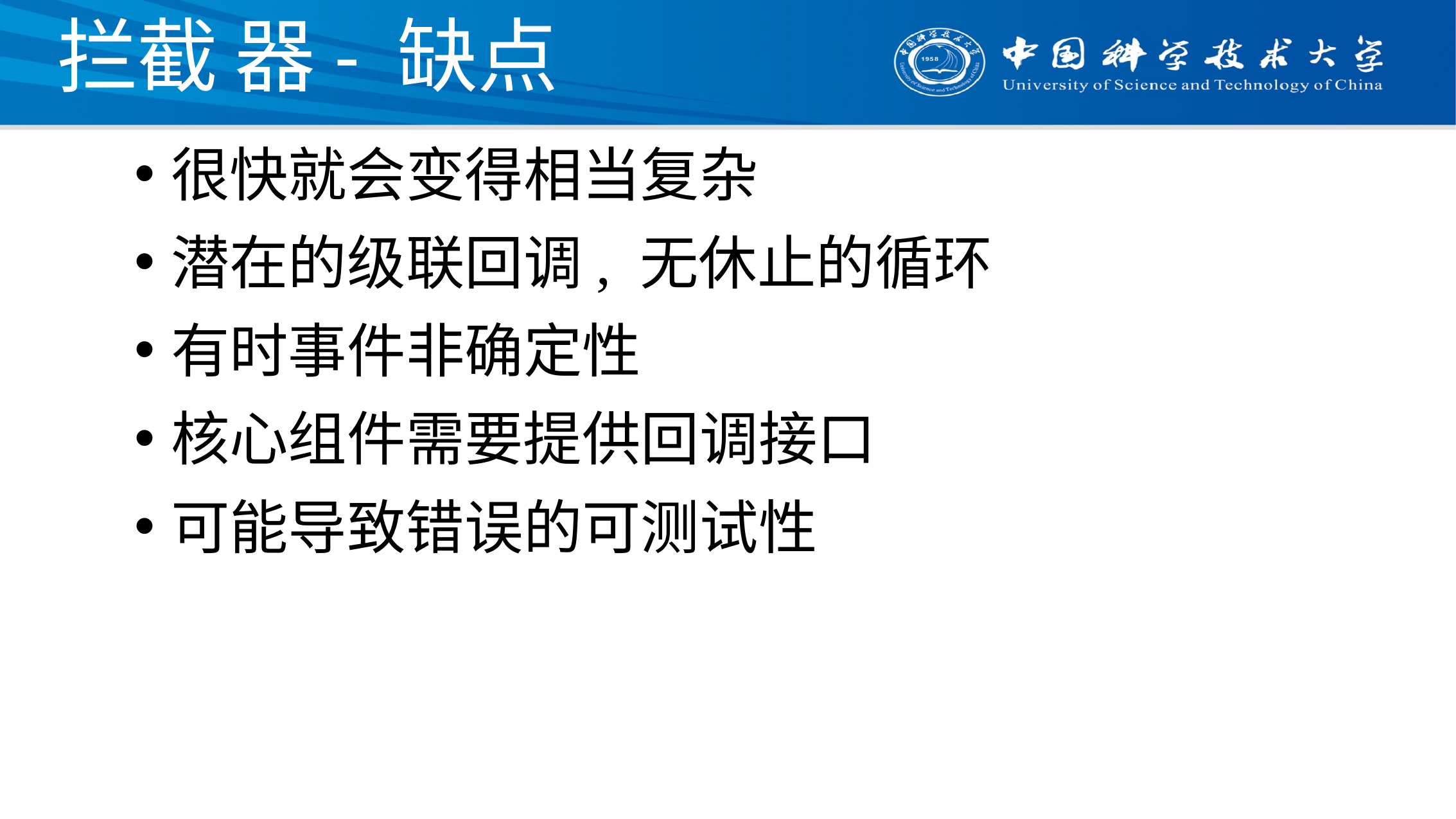

# 拦截 器- 缺点
很快就会变得相当复杂
潜在的级联回调, 无休止的循环
有时事件非确定性
核心组件需要提供回调接口
可能导致错误的可测试性